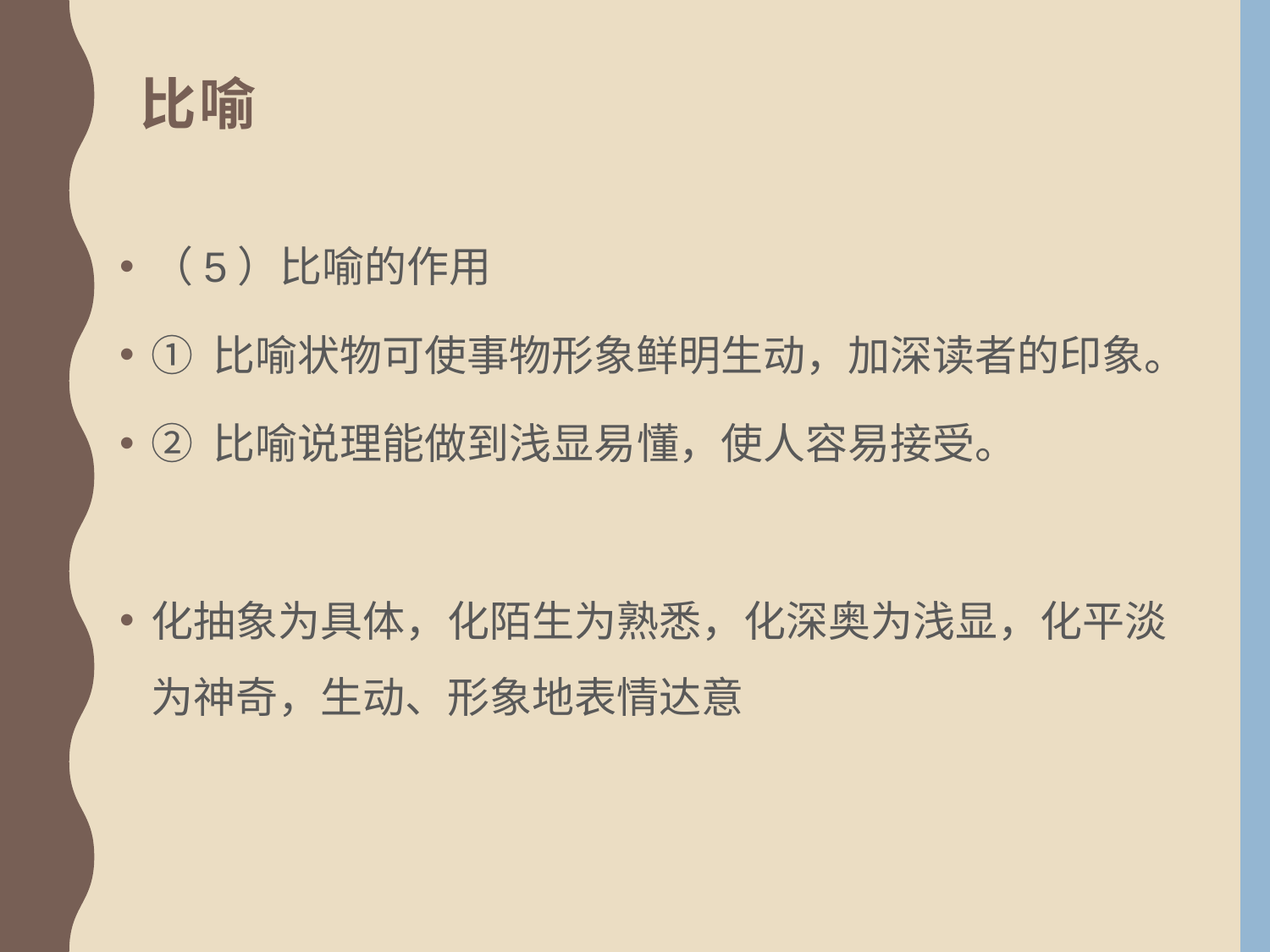

# 比喻
（5）比喻的作用
① 比喻状物可使事物形象鲜明生动，加深读者的印象。
② 比喻说理能做到浅显易懂，使人容易接受。

化抽象为具体，化陌生为熟悉，化深奥为浅显，化平淡为神奇，生动、形象地表情达意